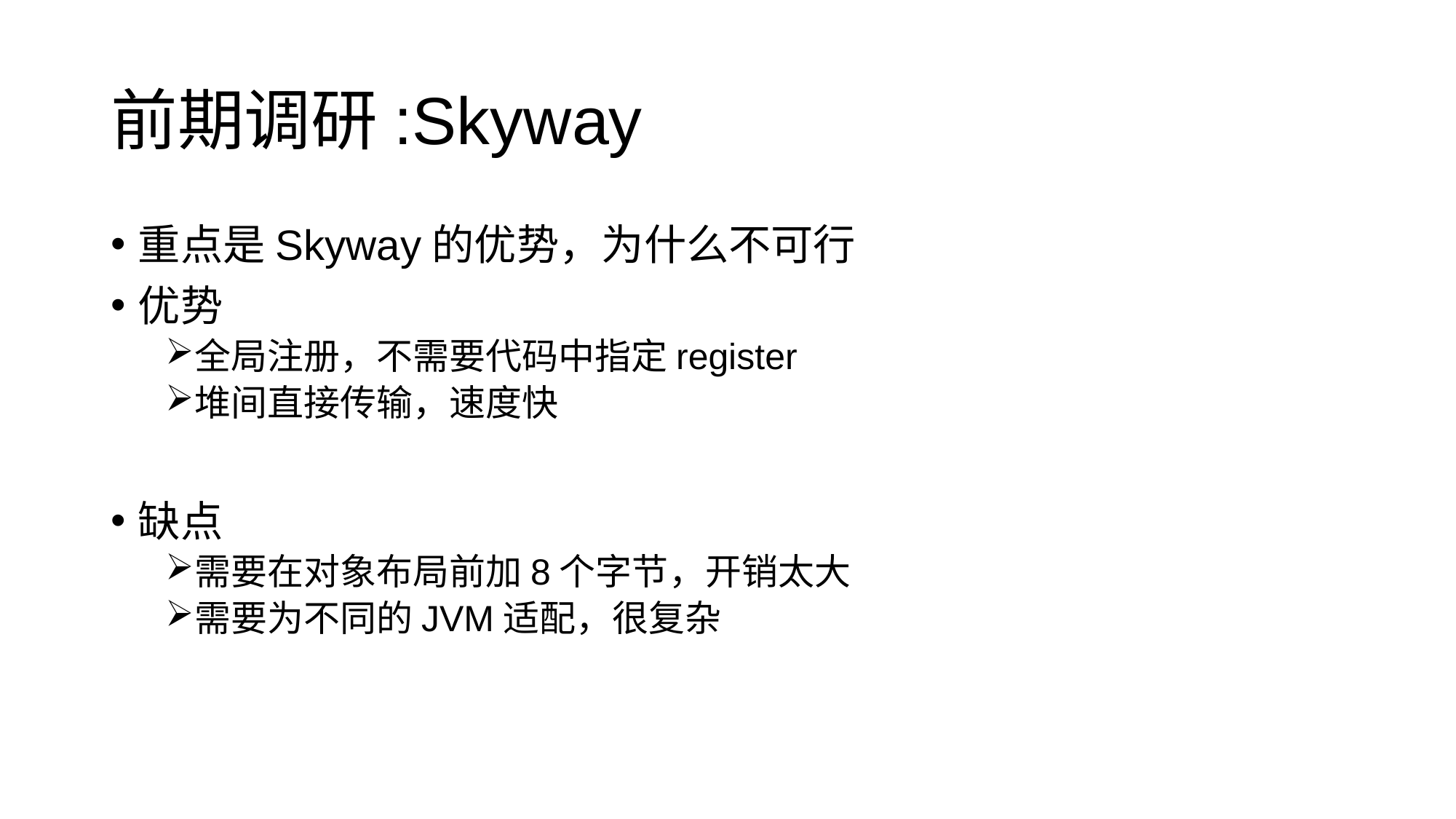

# 前期调研:Skyway
重点是Skyway的优势，为什么不可行
优势
全局注册，不需要代码中指定register
堆间直接传输，速度快

缺点
需要在对象布局前加8个字节，开销太大
需要为不同的JVM适配，很复杂